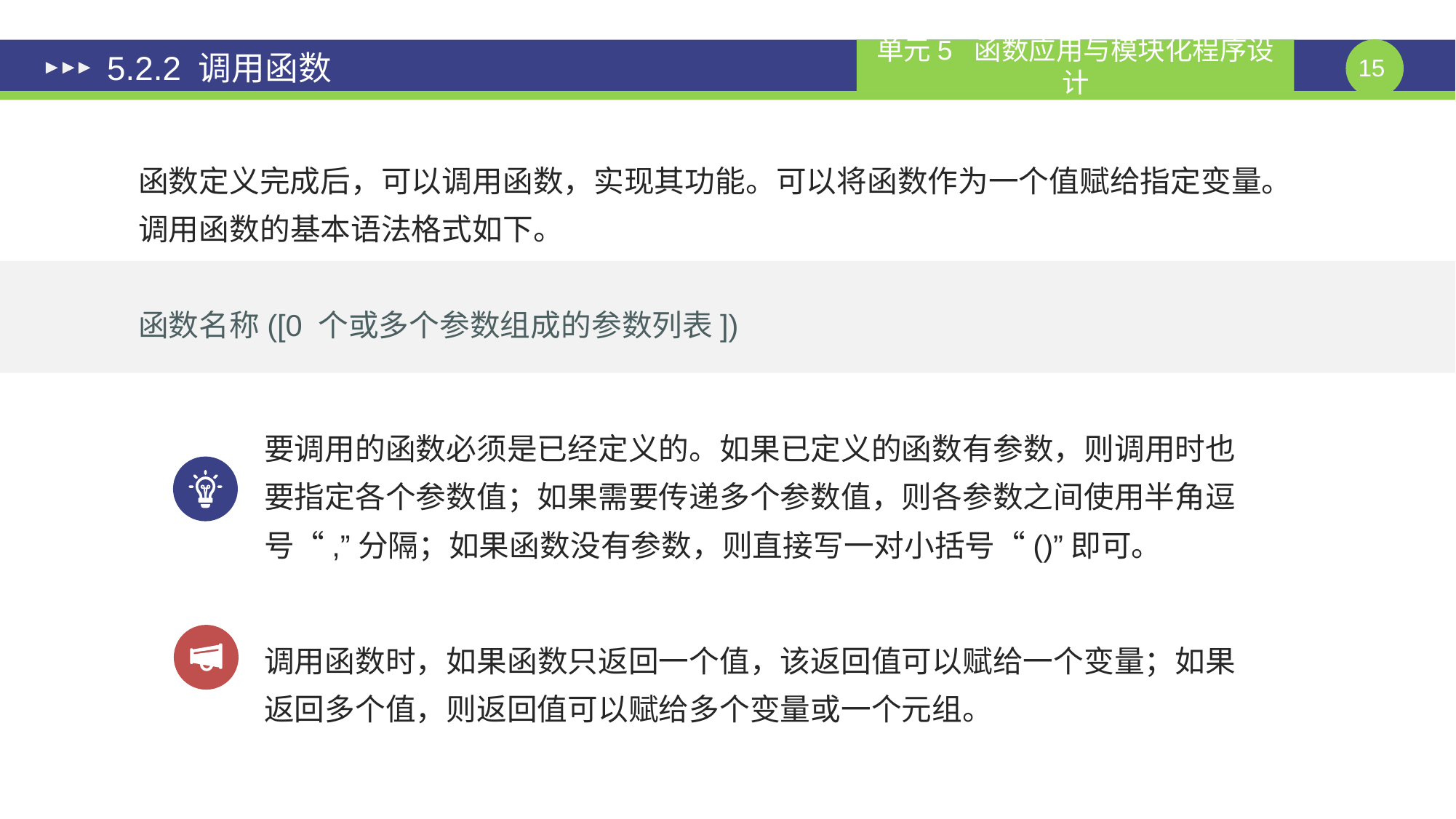

# 5.2.2 调用函数
函数定义完成后，可以调用函数，实现其功能。可以将函数作为一个值赋给指定变量。
调用函数的基本语法格式如下。

函数名称([0 个或多个参数组成的参数列表])

要调用的函数必须是已经定义的。如果已定义的函数有参数，则调用时也要指定各个参数值；如果需要传递多个参数值，则各参数之间使用半角逗号“,”分隔；如果函数没有参数，则直接写一对小括号“()”即可。

调用函数时，如果函数只返回一个值，该返回值可以赋给一个变量；如果返回多个值，则返回值可以赋给多个变量或一个元组。